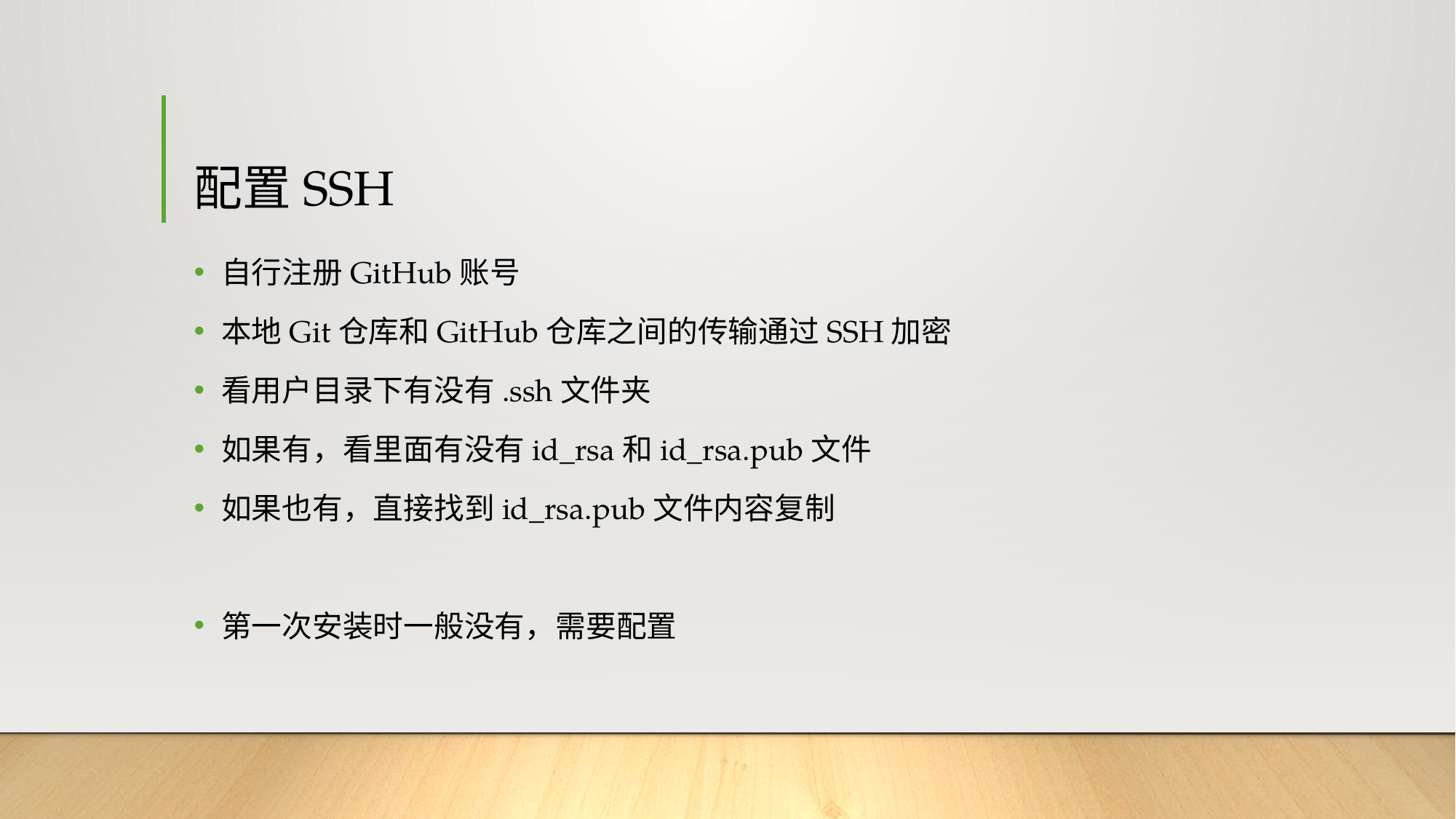

# 配置SSH
自行注册GitHub账号
本地Git仓库和GitHub仓库之间的传输通过SSH加密
看用户目录下有没有.ssh文件夹
如果有，看里面有没有id_rsa和id_rsa.pub文件
如果也有，直接找到id_rsa.pub文件内容复制

第一次安装时一般没有，需要配置